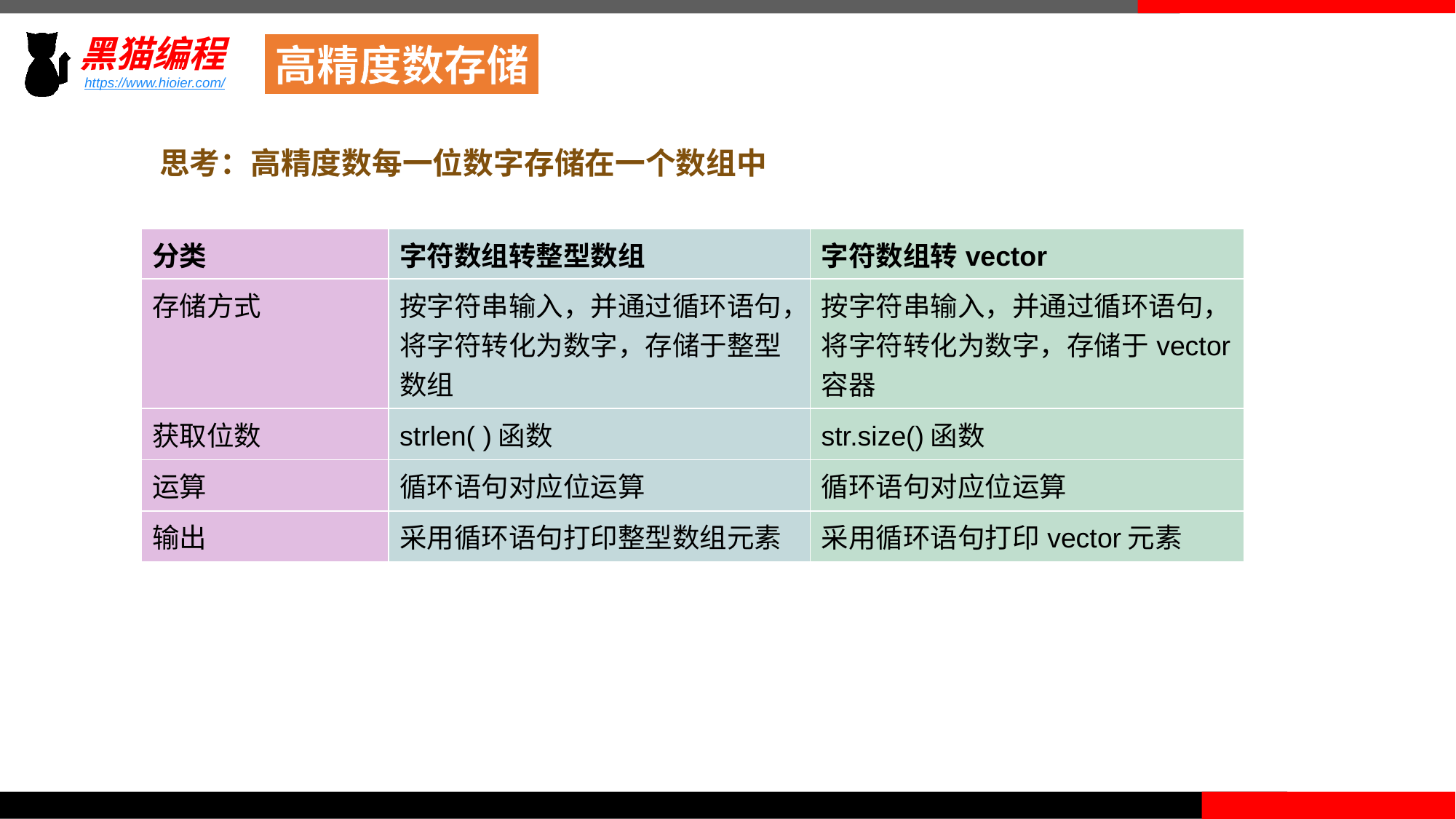

高精度数存储
思考：高精度数每一位数字存储在一个数组中
| 分类 | 字符数组转整型数组 | 字符数组转vector |
| --- | --- | --- |
| 存储方式 | 按字符串输入，并通过循环语句，将字符转化为数字，存储于整型数组 | 按字符串输入，并通过循环语句，将字符转化为数字，存储于vector容器 |
| 获取位数 | strlen( )函数 | str.size()函数 |
| 运算 | 循环语句对应位运算 | 循环语句对应位运算 |
| 输出 | 采用循环语句打印整型数组元素 | 采用循环语句打印vector元素 |